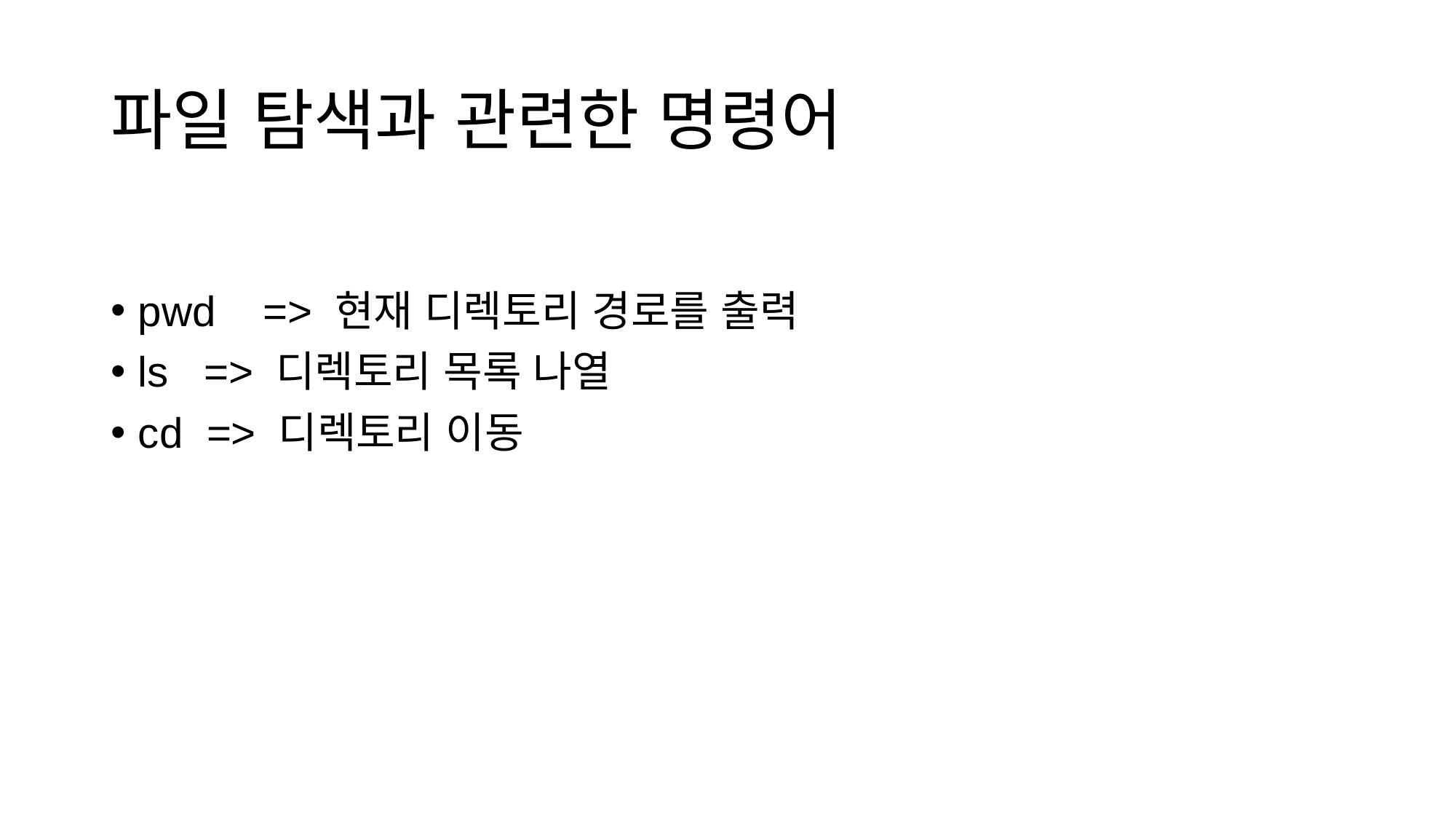

# 파일 탐색과 관련한 명령어

pwd    => 현재 디렉토리 경로를 출력
ls   => 디렉토리 목록 나열
cd  => 디렉토리 이동